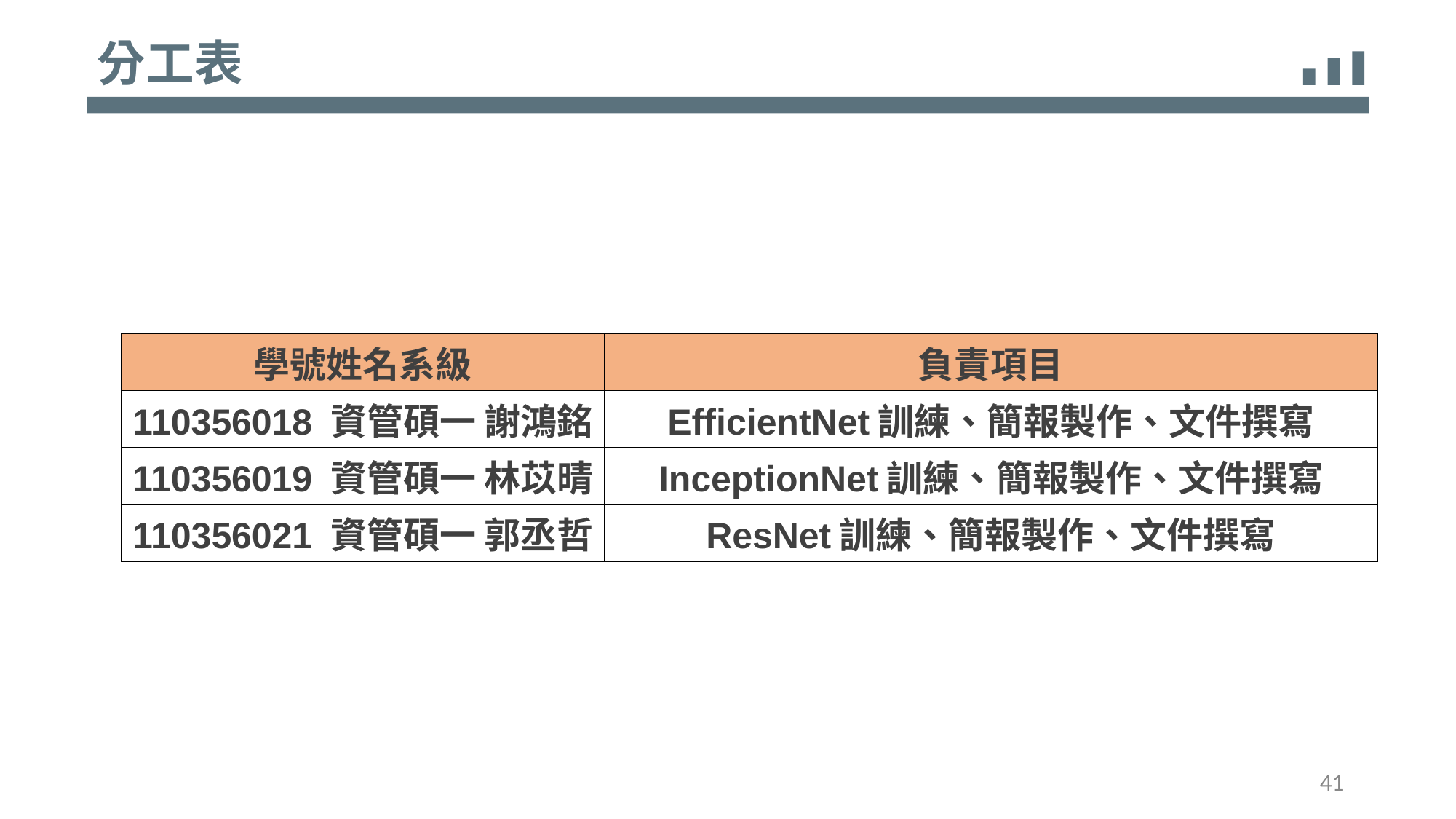

分工表

| 學號姓名系級 | 負責項目 |
| --- | --- |
| 110356018 資管碩一 謝鴻銘 | EfficientNet訓練、簡報製作、文件撰寫 |
| 110356019 資管碩一 林苡晴 | InceptionNet訓練、簡報製作、文件撰寫 |
| 110356021 資管碩一 郭丞哲 | ResNet訓練、簡報製作、文件撰寫 |

41